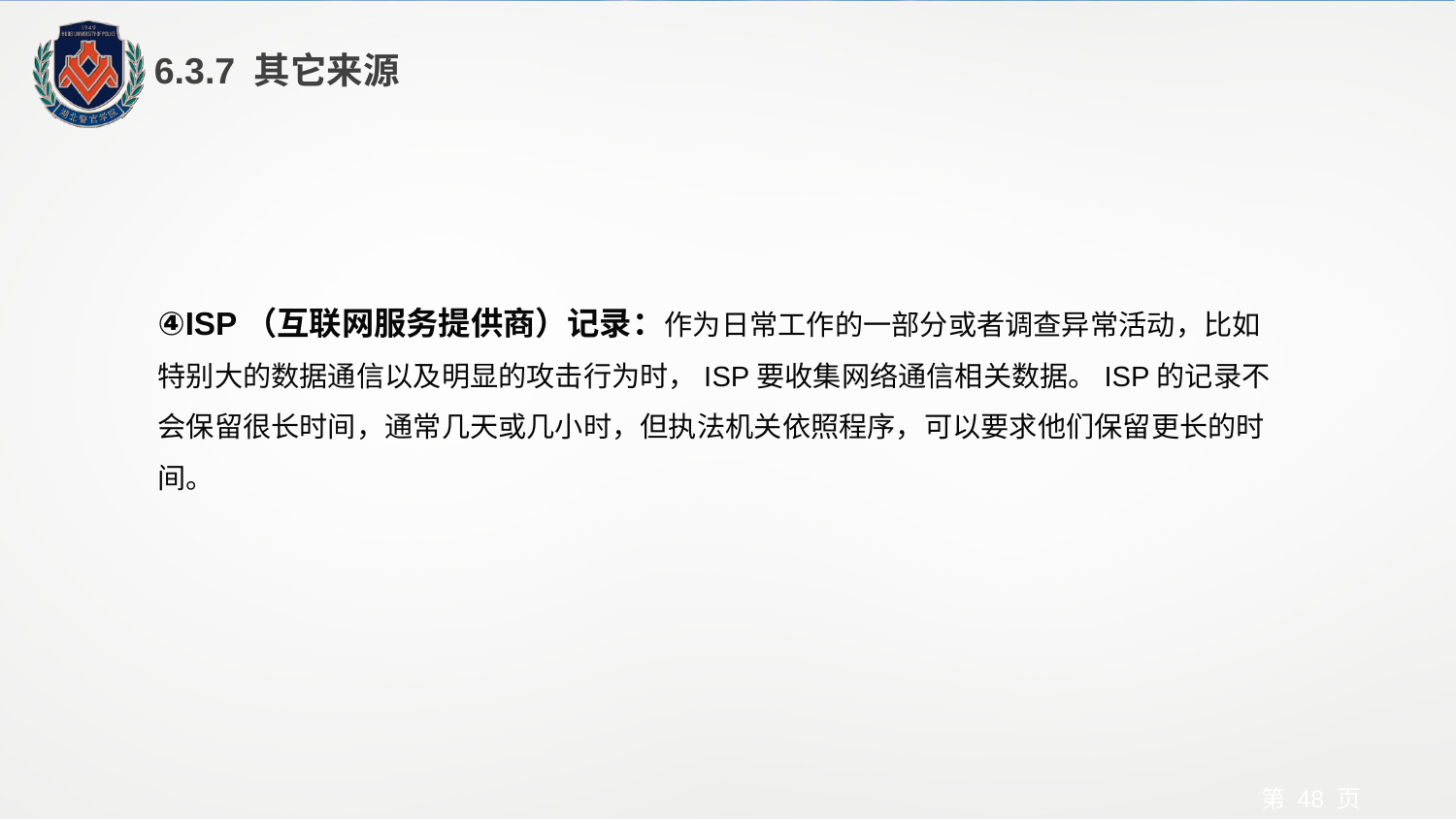

6.3.7 其它来源
④ISP（互联网服务提供商）记录：作为日常工作的一部分或者调查异常活动，比如特别大的数据通信以及明显的攻击行为时，ISP要收集网络通信相关数据。ISP的记录不会保留很长时间，通常几天或几小时，但执法机关依照程序，可以要求他们保留更长的时间。